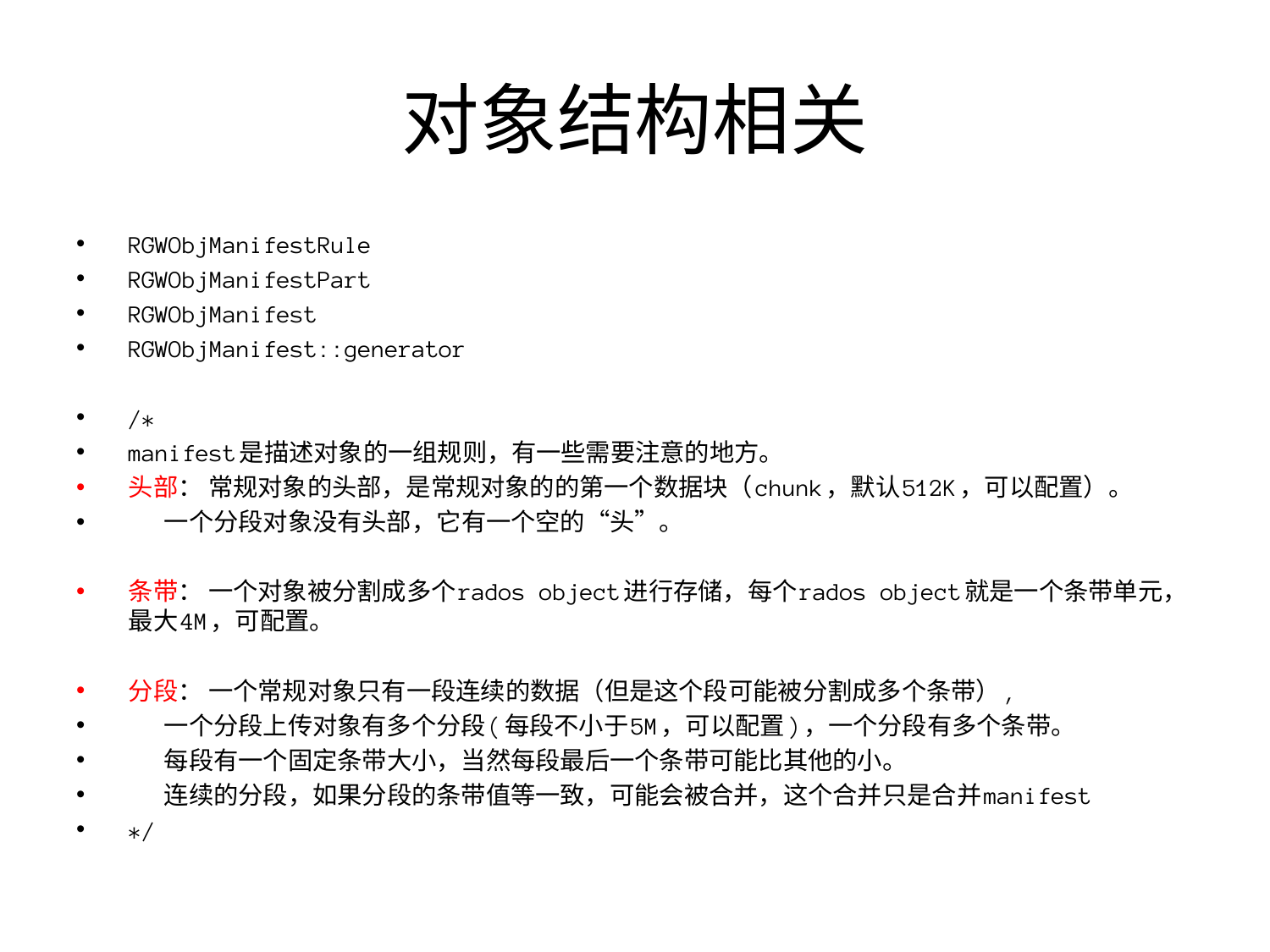

# 对象结构相关
RGWObjManifestRule
RGWObjManifestPart
RGWObjManifest
RGWObjManifest::generator

/*
manifest是描述对象的一组规则，有一些需要注意的地方。
头部： 常规对象的头部，是常规对象的的第一个数据块（chunk，默认512K，可以配置）。
      一个分段对象没有头部，它有一个空的“头”。

条带： 一个对象被分割成多个rados object进行存储，每个rados object就是一个条带单元，最大4M，可配置。

分段： 一个常规对象只有一段连续的数据（但是这个段可能被分割成多个条带）,
      一个分段上传对象有多个分段(每段不小于5M，可以配置)，一个分段有多个条带。
      每段有一个固定条带大小，当然每段最后一个条带可能比其他的小。
      连续的分段，如果分段的条带值等一致，可能会被合并，这个合并只是合并manifest
*/